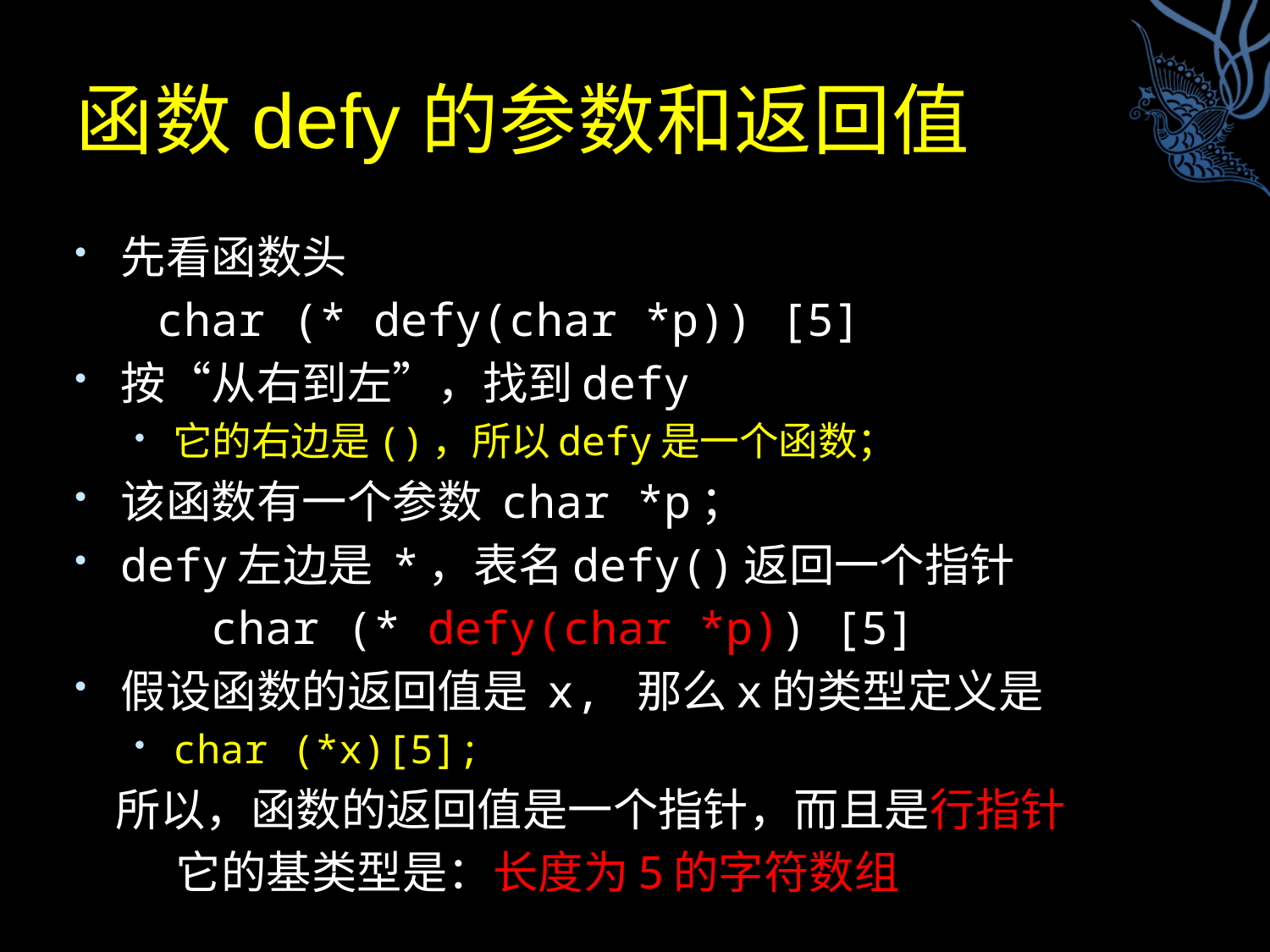

# 函数defy的参数和返回值
先看函数头
   char (* defy(char *p)) [5]
按“从右到左”，找到defy
它的右边是()，所以defy是一个函数；
该函数有一个参数 char *p；
defy左边是 *，表名defy()返回一个指针
     char (* defy(char *p)) [5]
假设函数的返回值是 x, 那么x的类型定义是
char (*x)[5];
   所以，函数的返回值是一个指针，而且是行指针
         它的基类型是：长度为5的字符数组